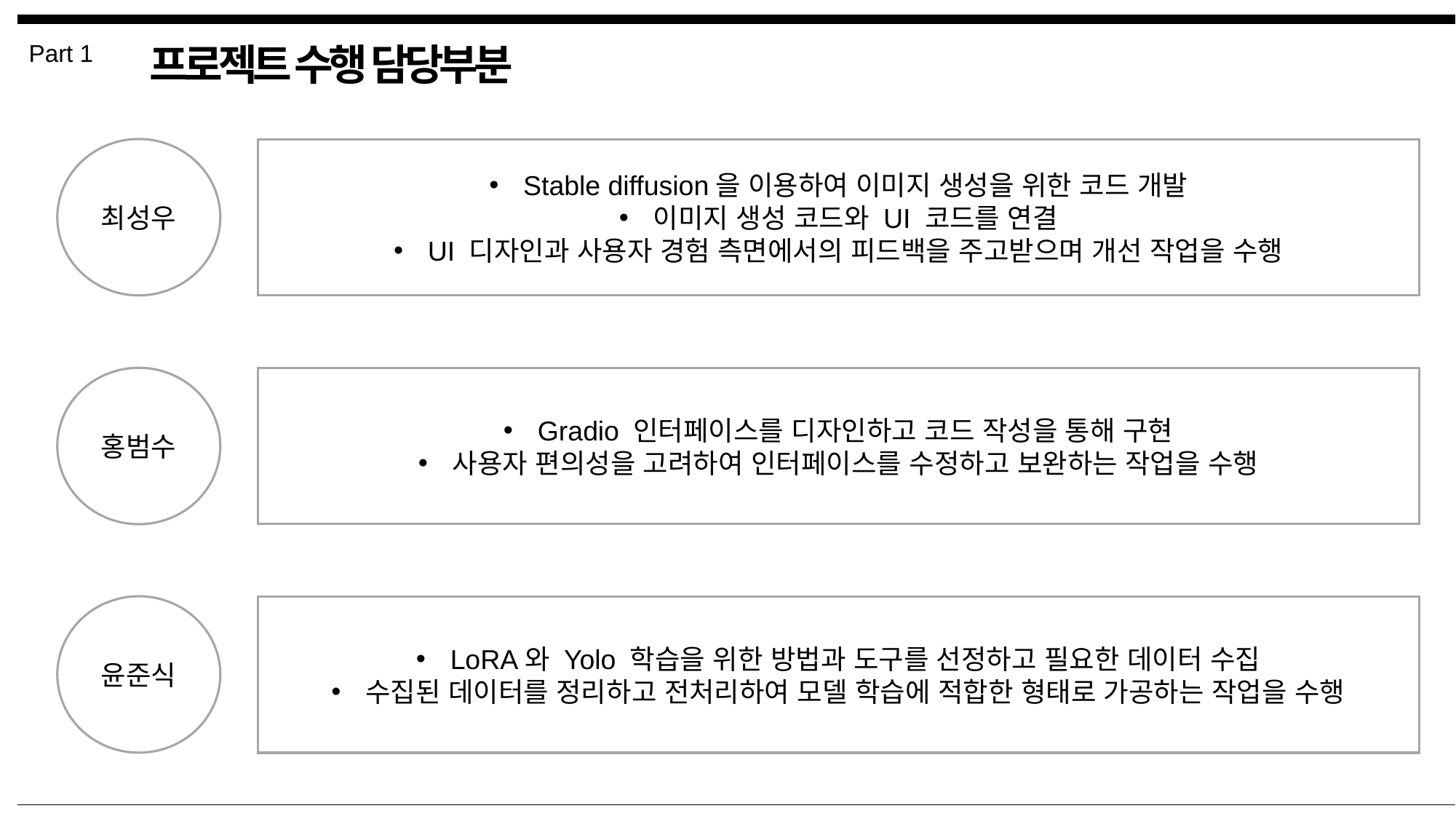

Part 1
프로젝트 수행 담당부분
최성우

Stable diffusion을 이용하여 이미지 생성을 위한 코드 개발
이미지 생성 코드와 UI 코드를 연결
UI 디자인과 사용자 경험 측면에서의 피드백을 주고받으며 개선 작업을 수행

홍범수

Gradio 인터페이스를 디자인하고 코드 작성을 통해 구현
사용자 편의성을 고려하여 인터페이스를 수정하고 보완하는 작업을 수행

윤준식

LoRA와 Yolo 학습을 위한 방법과 도구를 선정하고 필요한 데이터 수집
수집된 데이터를 정리하고 전처리하여 모델 학습에 적합한 형태로 가공하는 작업을 수행